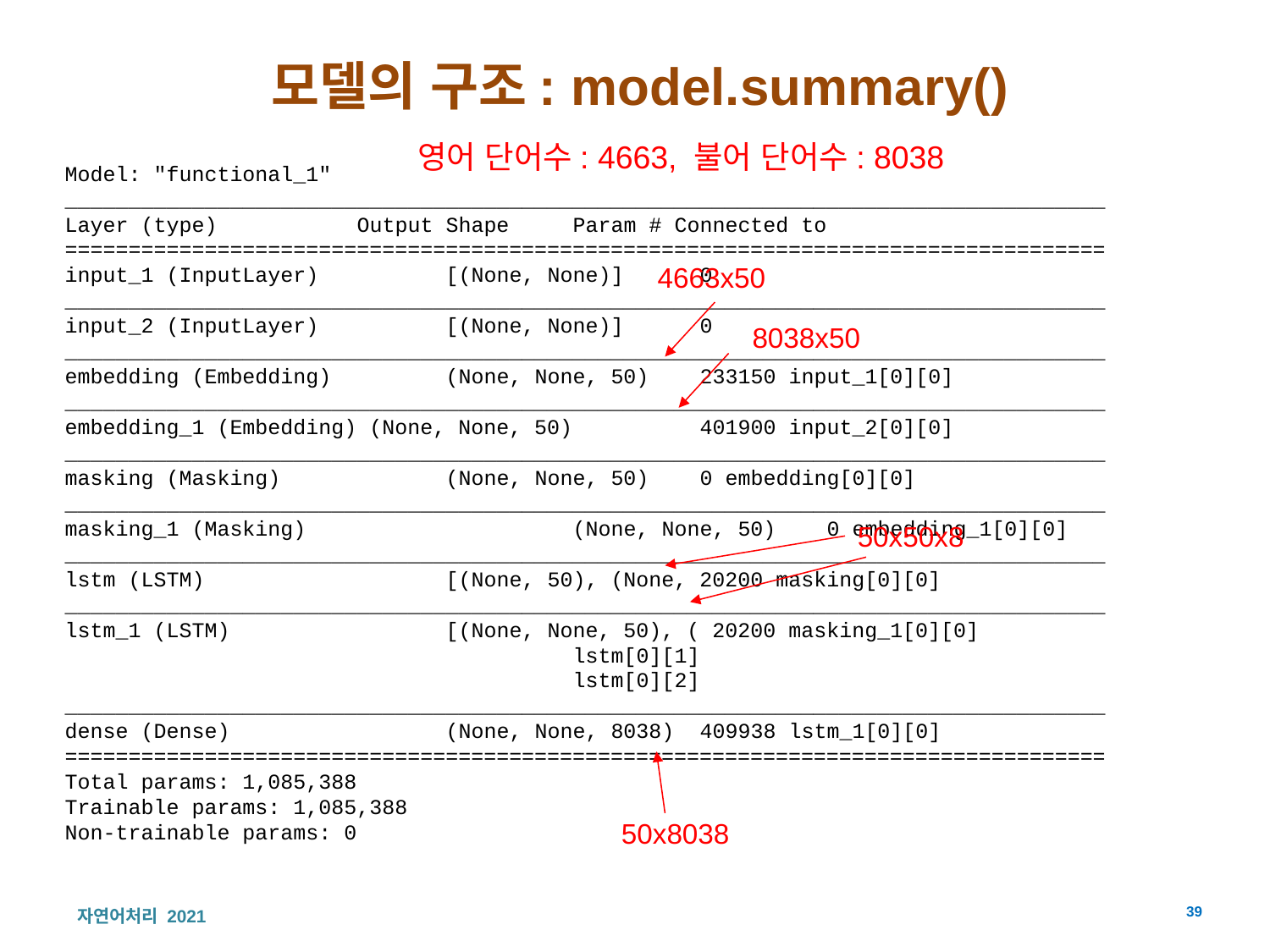

# 모델의 구조: model.summary()
영어 단어수: 4663, 불어 단어수: 8038
Model: "functional_1" __________________________________________________________________________________Layer (type) 	   Output Shape 	Param # Connected to ==================================================================================input_1 (InputLayer) 	[(None, None)] 	0 __________________________________________________________________________________input_2 (InputLayer) 	[(None, None)] 	0 __________________________________________________________________________________embedding (Embedding) 	(None, None, 50) 	233150 input_1[0][0] __________________________________________________________________________________embedding_1 (Embedding) (None, None, 50) 	401900 input_2[0][0] __________________________________________________________________________________masking (Masking) 		(None, None, 50) 	0 embedding[0][0] __________________________________________________________________________________masking_1 (Masking) 		(None, None, 50) 	0 embedding_1[0][0] __________________________________________________________________________________lstm (LSTM) 		[(None, 50), (None, 20200 masking[0][0] __________________________________________________________________________________lstm_1 (LSTM) 		[(None, None, 50), ( 20200 masking_1[0][0]
				lstm[0][1]
				lstm[0][2] __________________________________________________________________________________dense (Dense) 		(None, None, 8038) 	409938 lstm_1[0][0] ==================================================================================Total params: 1,085,388
Trainable params: 1,085,388
Non-trainable params: 0
4663x50

8038x50
50x50x8
50x8038